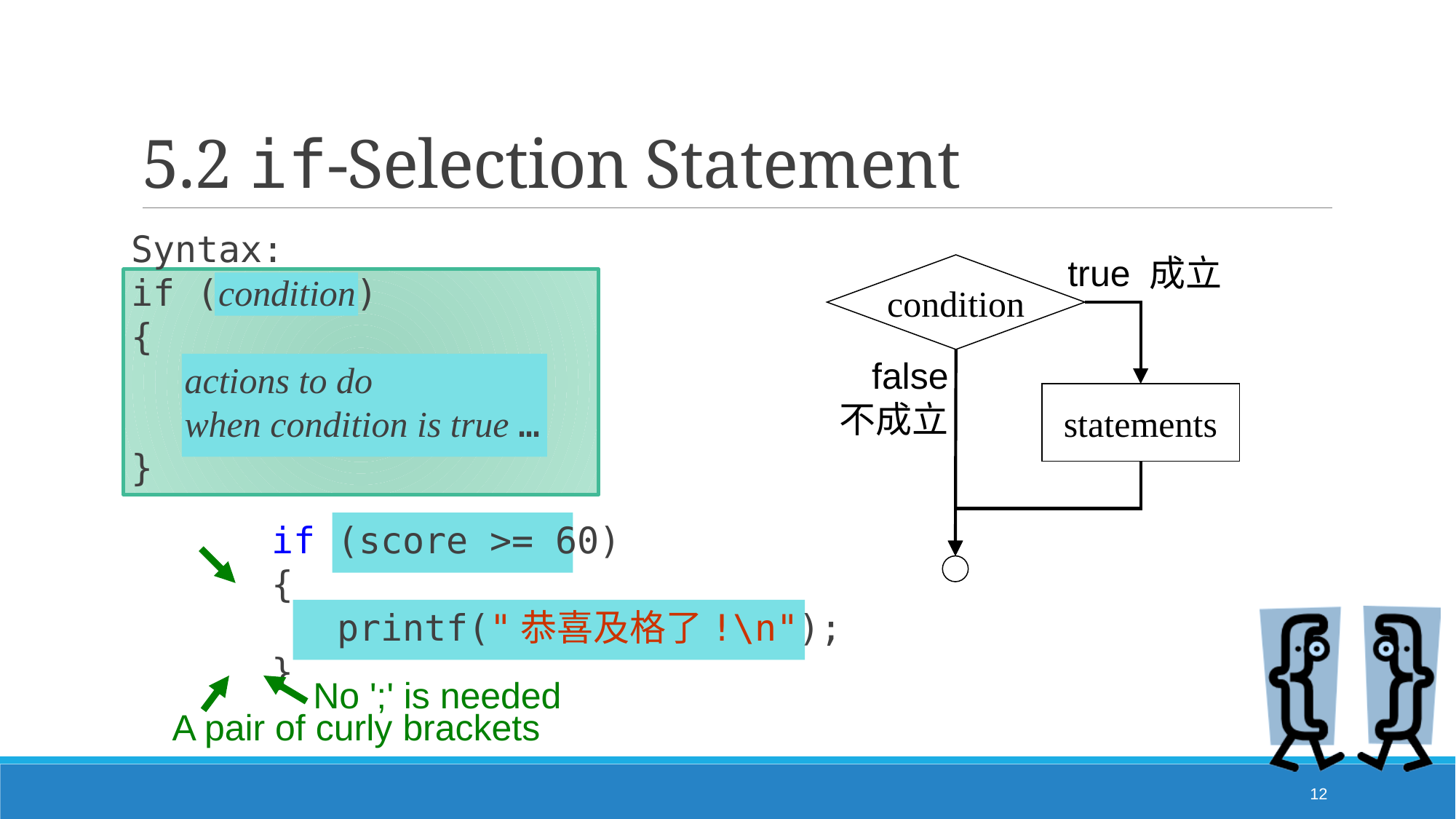

# 5.2 if-Selection Statement
Syntax:
if (condition)
{
	 actions to do
	 when condition is true …
}

		if (score >= 60)
		{
		   printf("恭喜及格了!\n");
		}

condition
true 成立

false
不成立

statements

No ';' is needed

A pair of curly brackets
12